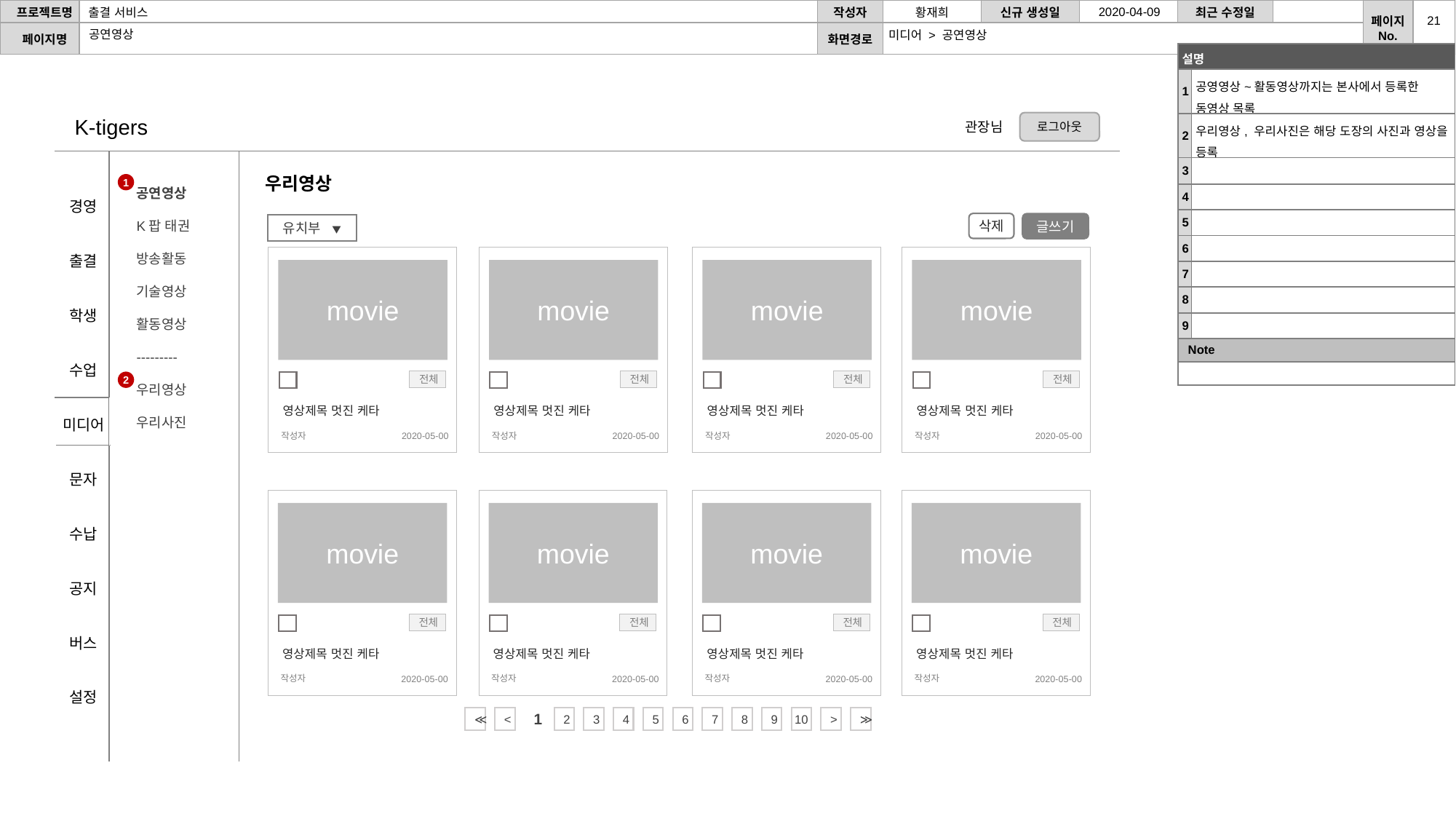

2020-04-09
21
공연영상
미디어 > 공연영상
| 설명 |  |
| --- | --- |
| 1 | 공영영상~활동영상까지는 본사에서 등록한 동영상 목록 |
| 2 | 우리영상, 우리사진은 해당 도장의 사진과 영상을 등록 |
| 3 |  |
| 4 |  |
| 5 |  |
| 6 |  |
| 7 |  |
| 8 |  |
| 9 |  |
| Note |  |
|  |  |
K-tigers
로그아웃
관장님
우리영상
1
공연영상

K팝 태권

방송활동

기술영상

활동영상

---------

우리영상

우리사진

경영

출결

학생

수업

미디어

문자

수납

공지

버스

설정

삭제
글쓰기
유치부   ▼

movie
movie
movie
movie
 전체
 전체
 전체
 전체
2

영상제목 멋진 케타
영상제목 멋진 케타
영상제목 멋진 케타
영상제목 멋진 케타
작성자
작성자
작성자
작성자
2020-05-00
2020-05-00
2020-05-00
2020-05-00

movie
movie
movie
movie
 전체
 전체
 전체
 전체

영상제목 멋진 케타
영상제목 멋진 케타
영상제목 멋진 케타
영상제목 멋진 케타
작성자
작성자
작성자
작성자
2020-05-00
2020-05-00
2020-05-00
2020-05-00
≪
<
1
2
3
4
5
6
7
8
9
10
>
≫